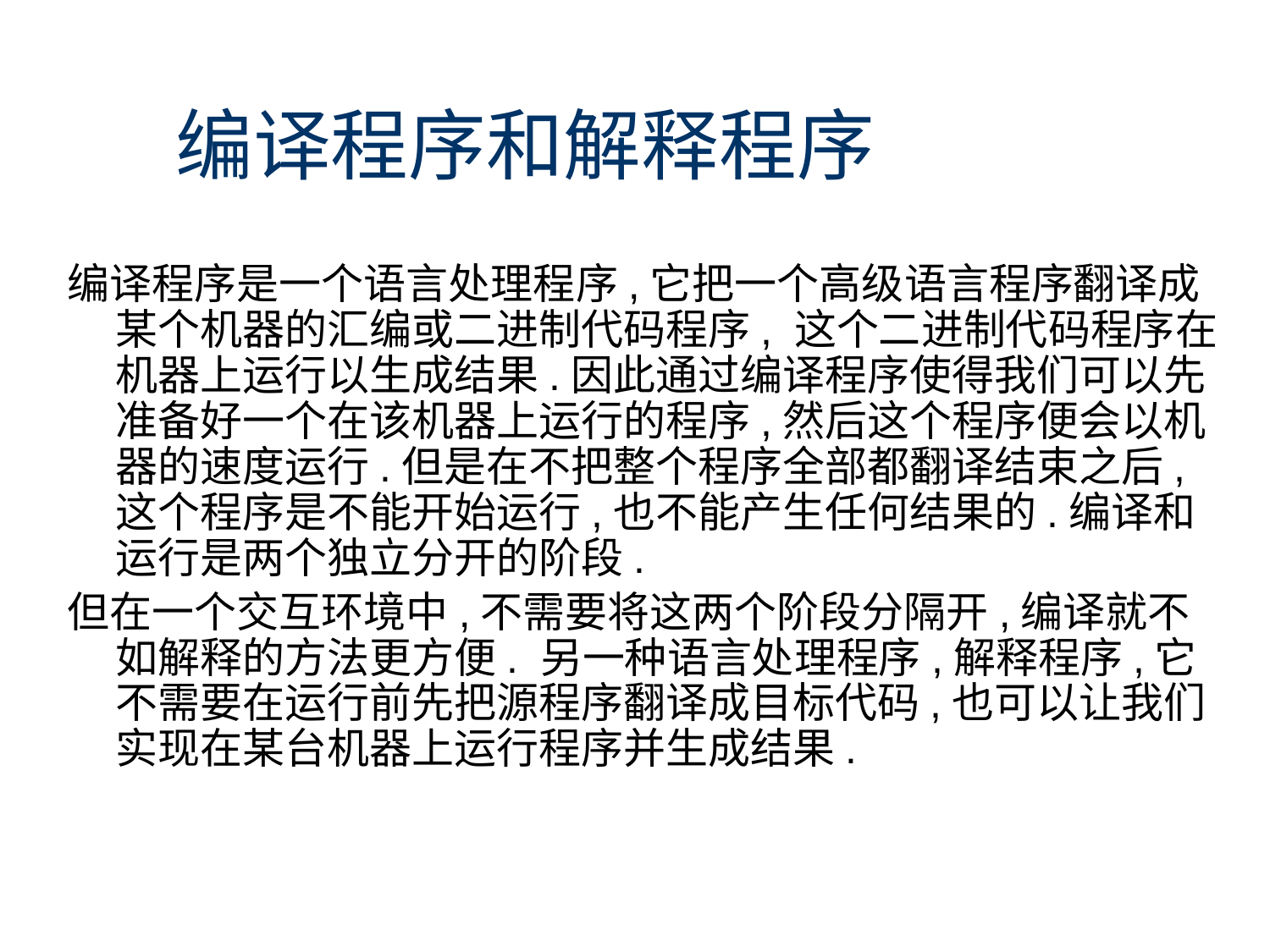

# 编译程序和解释程序
编译程序是一个语言处理程序,它把一个高级语言程序翻译成某个机器的汇编或二进制代码程序, 这个二进制代码程序在机器上运行以生成结果.因此通过编译程序使得我们可以先准备好一个在该机器上运行的程序,然后这个程序便会以机器的速度运行.但是在不把整个程序全部都翻译结束之后,这个程序是不能开始运行,也不能产生任何结果的.编译和运行是两个独立分开的阶段.
但在一个交互环境中,不需要将这两个阶段分隔开,编译就不如解释的方法更方便. 另一种语言处理程序,解释程序,它不需要在运行前先把源程序翻译成目标代码,也可以让我们实现在某台机器上运行程序并生成结果.